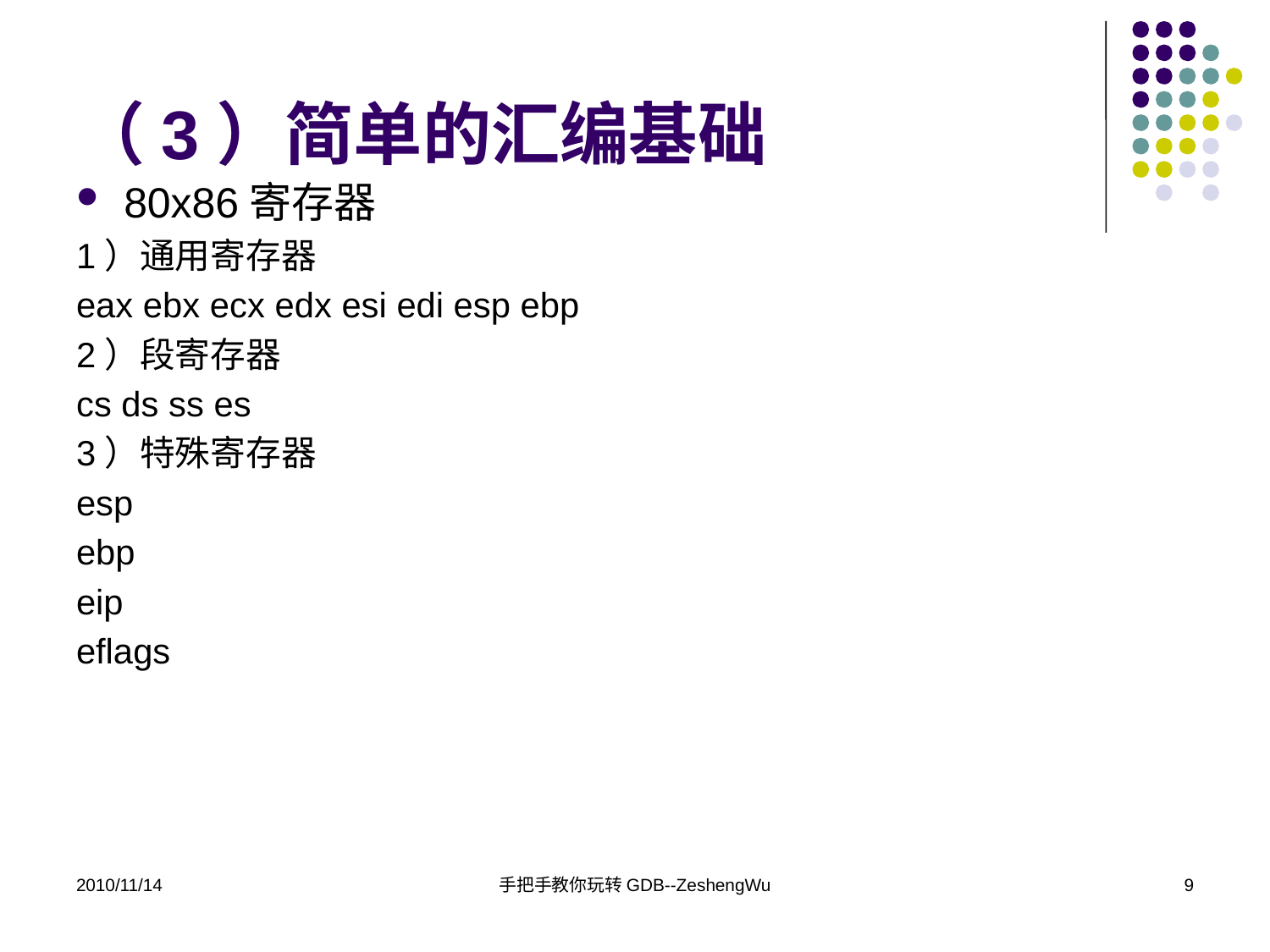

# （3）简单的汇编基础
80x86寄存器
1）通用寄存器
eax ebx ecx edx esi edi esp ebp
2）段寄存器
cs ds ss es
3）特殊寄存器
esp
ebp
eip
eflags
2010/11/14
手把手教你玩转GDB--ZeshengWu
9